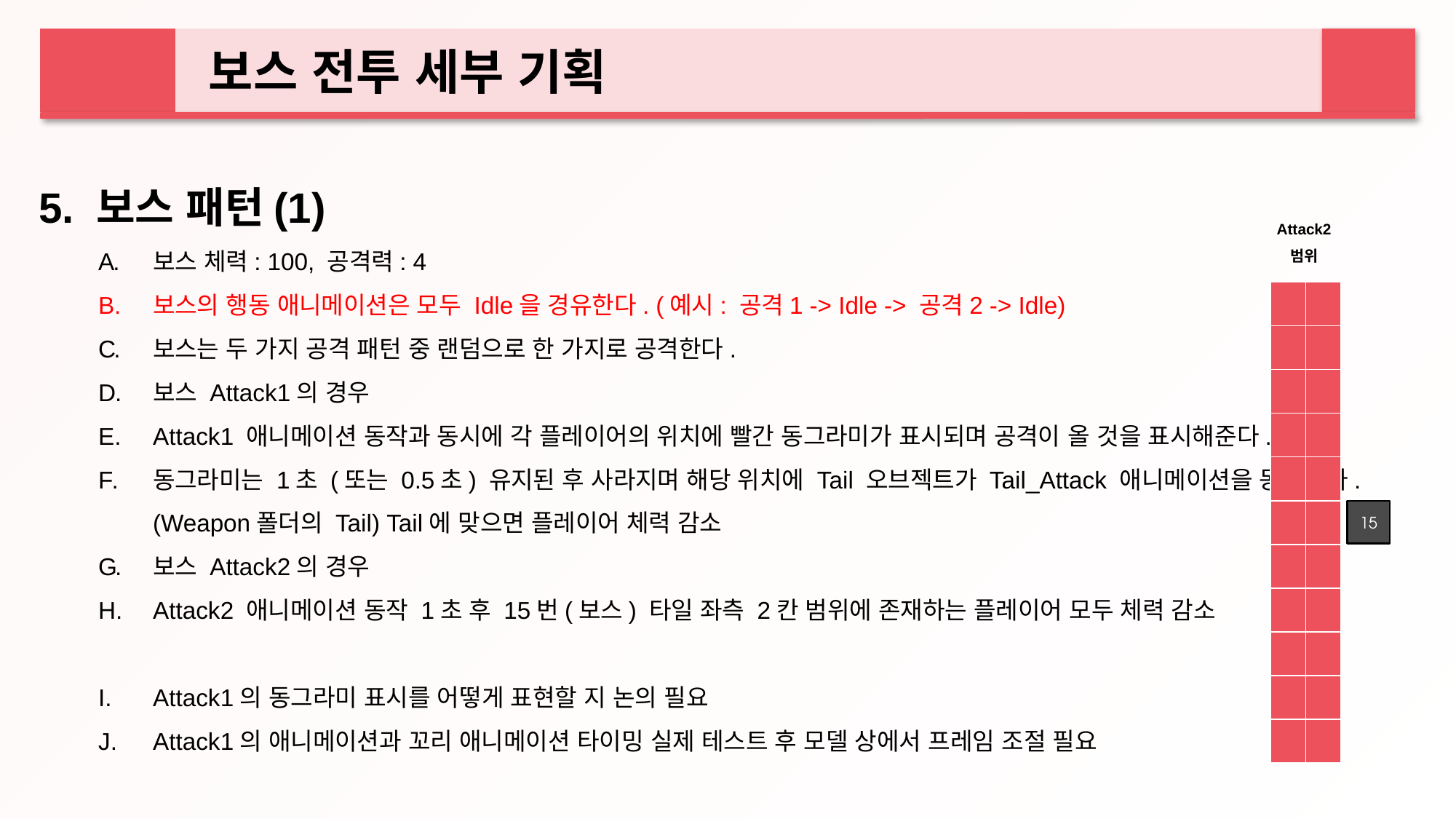

보스 전투 세부 기획

5. 보스 패턴(1)
Attack2 범위
보스 체력: 100, 공격력: 4
보스의 행동 애니메이션은 모두 Idle을 경유한다. (예시: 공격1 -> Idle -> 공격2 -> Idle)
보스는 두 가지 공격 패턴 중 랜덤으로 한 가지로 공격한다.
보스 Attack1의 경우
Attack1 애니메이션 동작과 동시에 각 플레이어의 위치에 빨간 동그라미가 표시되며 공격이 올 것을 표시해준다.
동그라미는 1초 (또는 0.5초) 유지된 후 사라지며 해당 위치에 Tail 오브젝트가 Tail_Attack 애니메이션을 동작한다.(Weapon폴더의 Tail) Tail에 맞으면 플레이어 체력 감소
보스 Attack2의 경우
Attack2 애니메이션 동작 1초 후 15번(보스) 타일 좌측 2칸 범위에 존재하는 플레이어 모두 체력 감소

Attack1의 동그라미 표시를 어떻게 표현할 지 논의 필요
Attack1의 애니메이션과 꼬리 애니메이션 타이밍 실제 테스트 후 모델 상에서 프레임 조절 필요
|  |  |
| --- | --- |
|  |  |
|  |  |
|  |  |
|  |  |
|  |  |
|  |  |
|  |  |
|  |  |
|  |  |
|  |  |
15